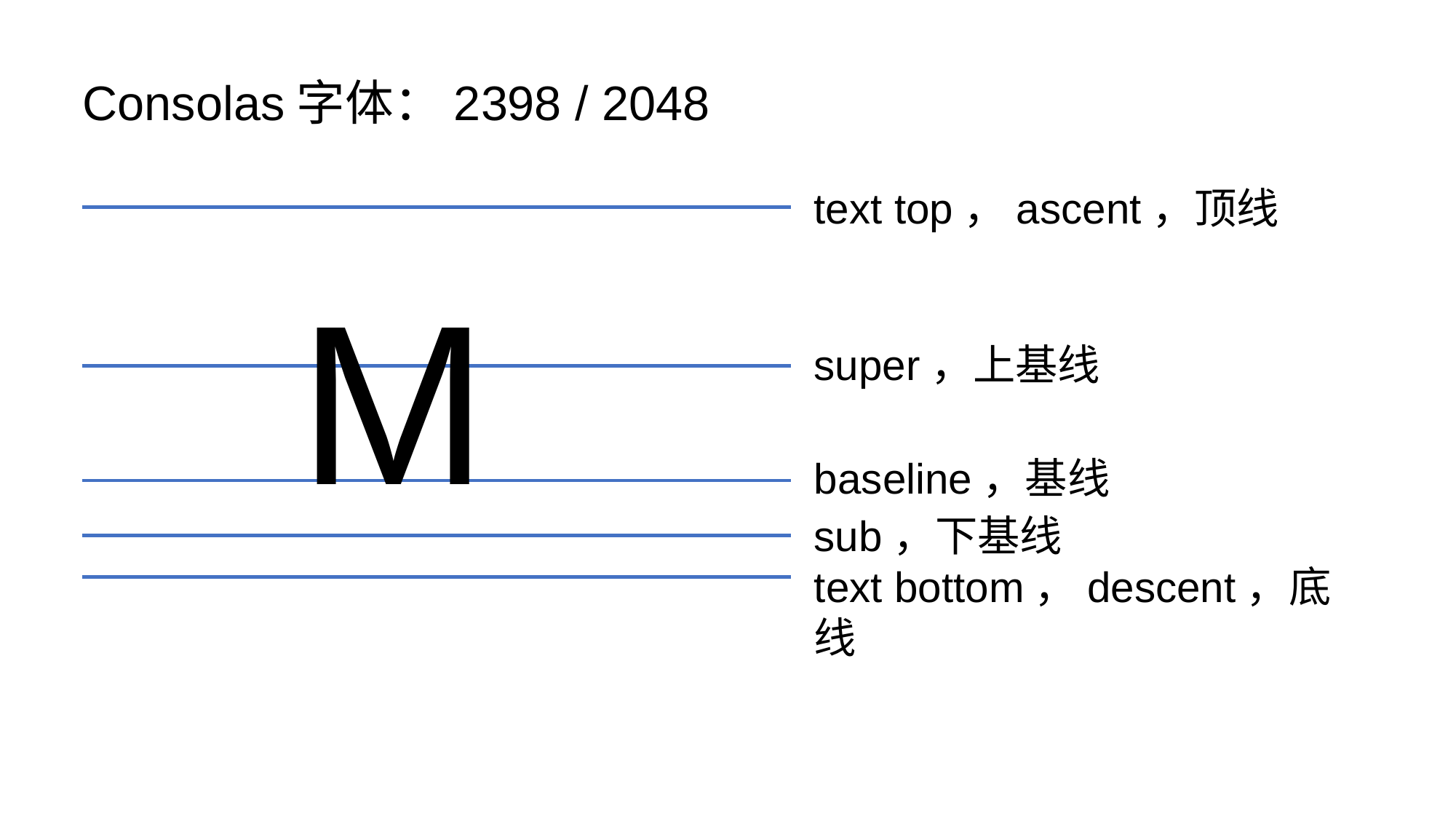

Consolas字体：2398 / 2048
text top，ascent，顶线
M
super，上基线
baseline，基线
sub，下基线
text bottom，descent，底线